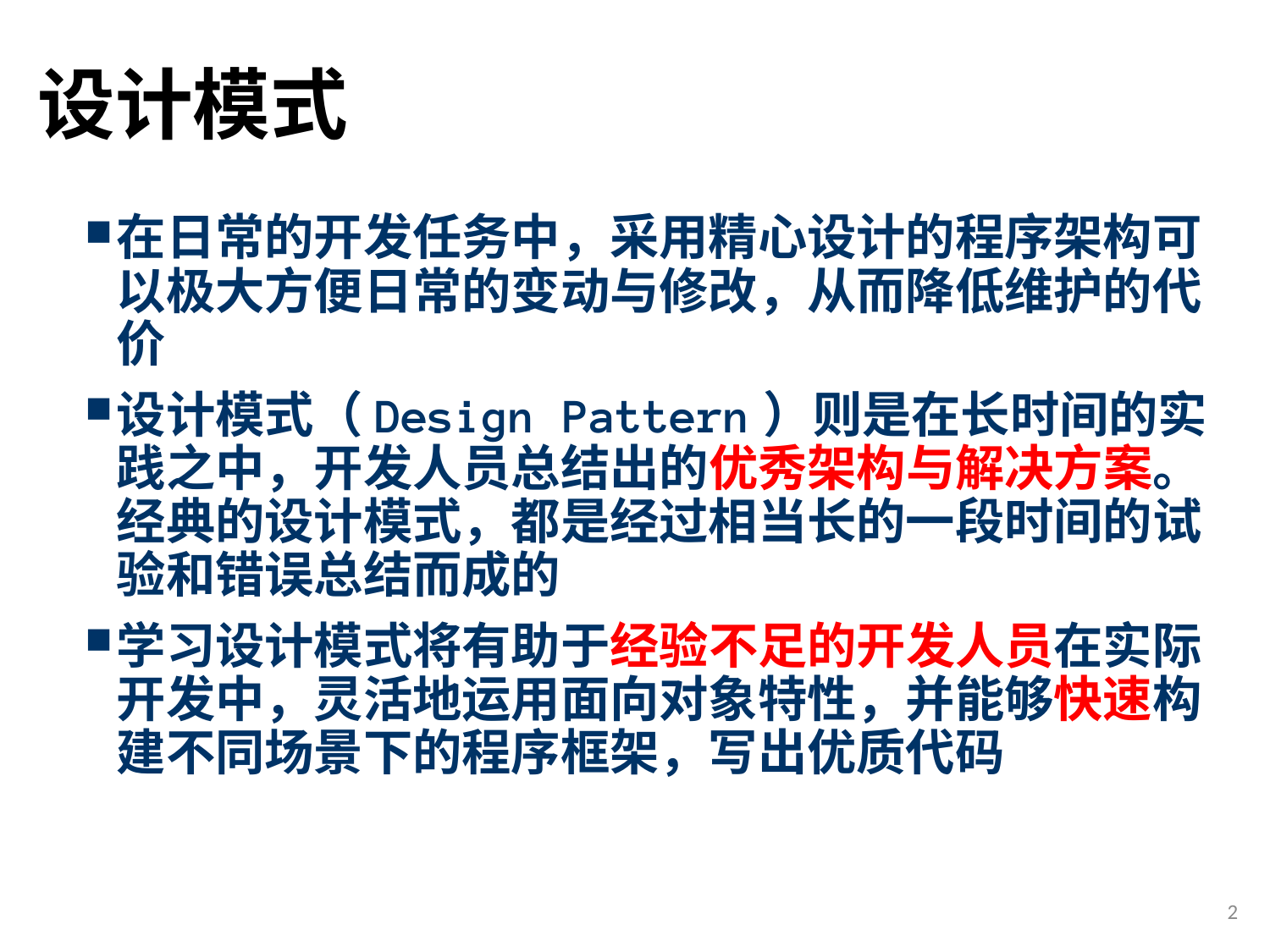

# 设计模式
在日常的开发任务中，采用精心设计的程序架构可以极大方便日常的变动与修改，从而降低维护的代价
设计模式（Design Pattern）则是在长时间的实践之中，开发人员总结出的优秀架构与解决方案。经典的设计模式，都是经过相当长的一段时间的试验和错误总结而成的
学习设计模式将有助于经验不足的开发人员在实际开发中，灵活地运用面向对象特性，并能够快速构建不同场景下的程序框架，写出优质代码

2